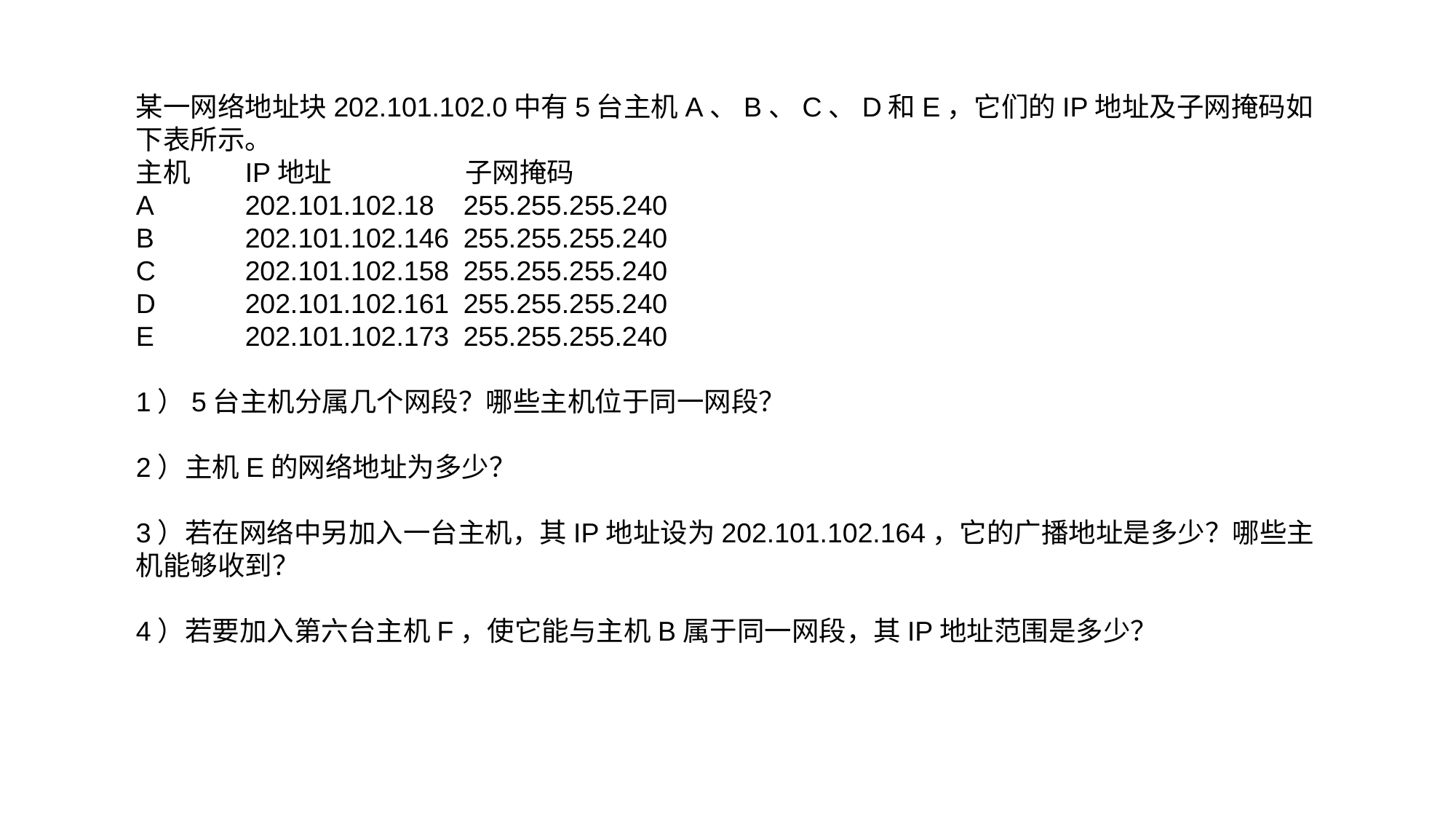

某一网络地址块202.101.102.0中有5台主机A、B、C、D和E，它们的IP地址及子网掩码如下表所示。
主机	IP地址	                  子网掩码
A	202.101.102.18	255.255.255.240
B	202.101.102.146	255.255.255.240
C	202.101.102.158	255.255.255.240
D	202.101.102.161	255.255.255.240
E	202.101.102.173	255.255.255.240

1）5台主机分属几个网段？哪些主机位于同一网段？

2）主机E的网络地址为多少？

3）若在网络中另加入一台主机，其IP地址设为202.101.102.164，它的广播地址是多少？哪些主机能够收到？

4）若要加入第六台主机F，使它能与主机B属于同一网段，其IP地址范围是多少？